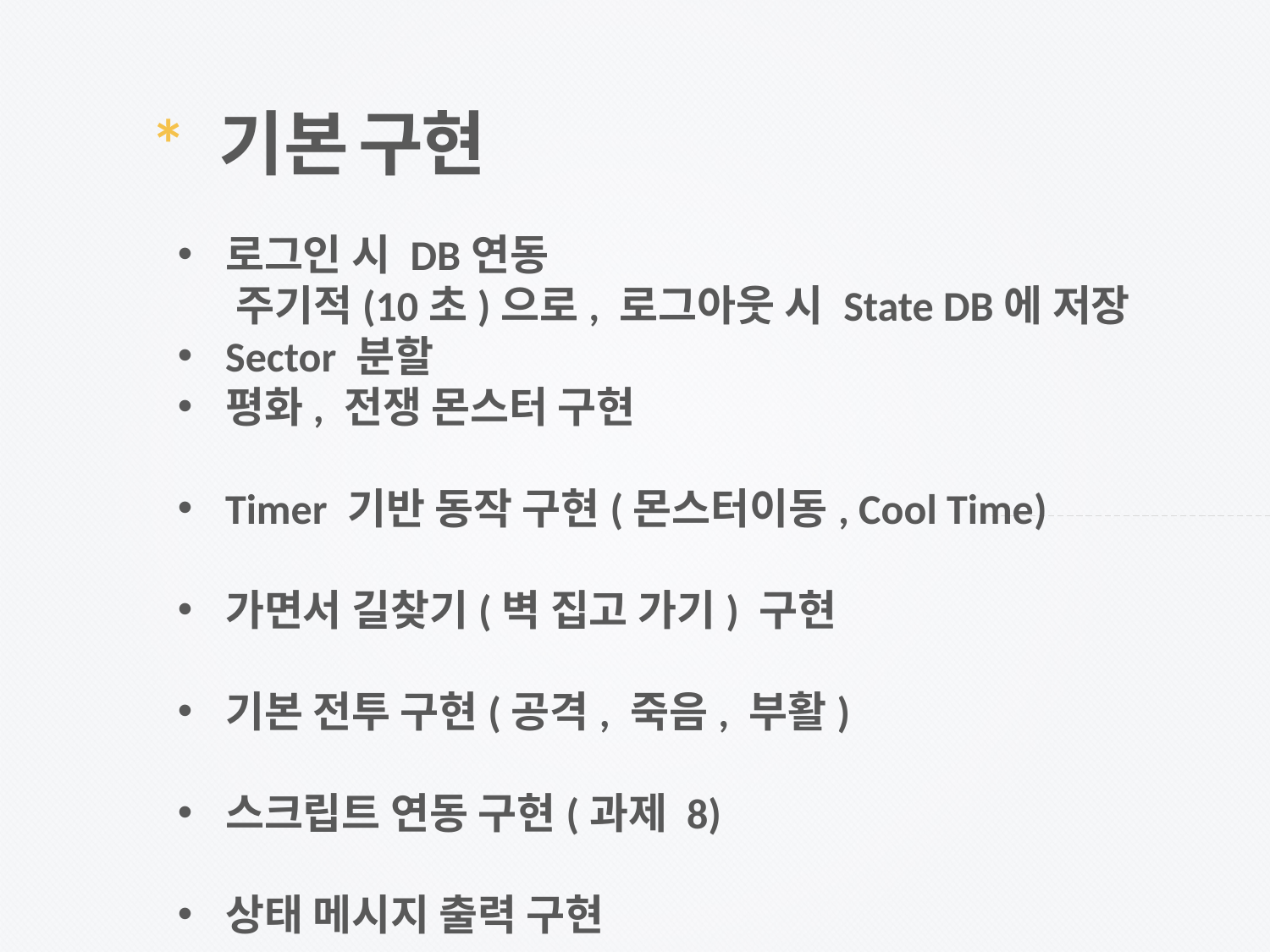

* 기본 구현
로그인 시 DB연동
     주기적(10초)으로, 로그아웃 시 State DB에 저장
Sector 분할
평화, 전쟁 몬스터 구현

Timer 기반 동작 구현(몬스터이동, Cool Time)

가면서 길찾기(벽 집고 가기) 구현

기본 전투 구현(공격, 죽음, 부활)

스크립트 연동 구현(과제 8)

상태 메시지 출력 구현